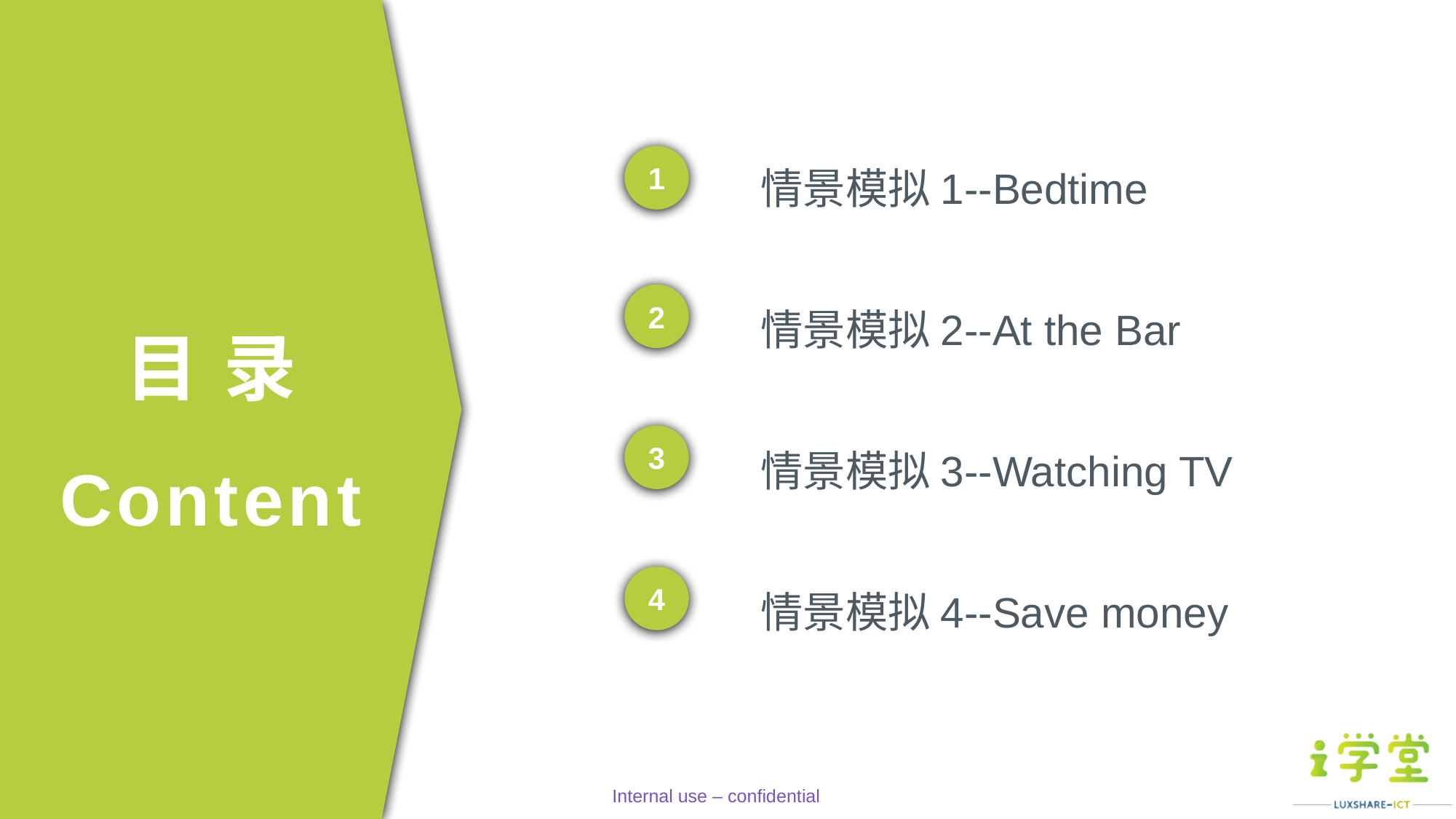

情景模拟1--Bedtime
1
情景模拟2--At the Bar
2
情景模拟3--Watching TV
3
情景模拟4--Save money
4